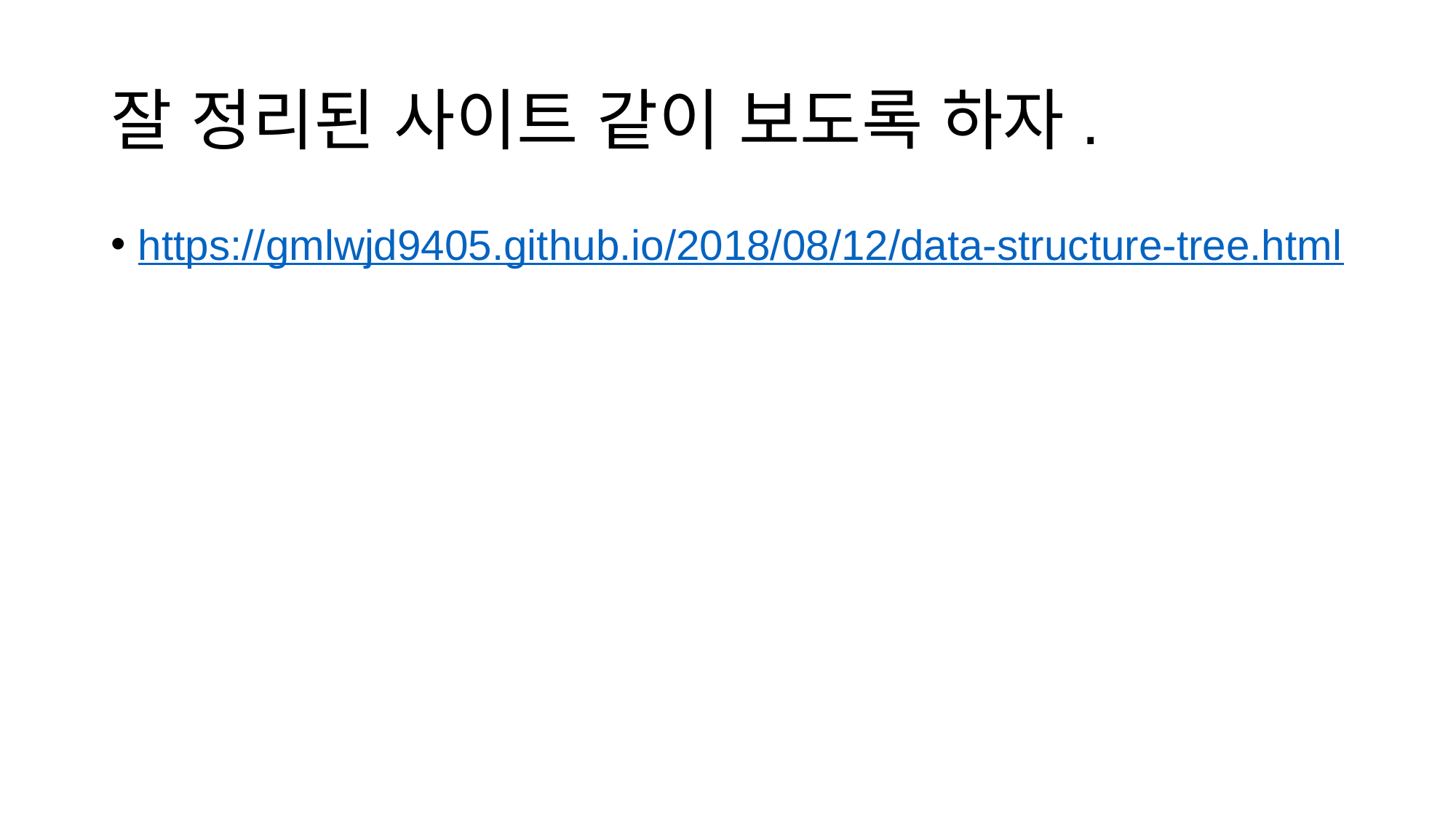

# 잘 정리된 사이트 같이 보도록 하자.
https://gmlwjd9405.github.io/2018/08/12/data-structure-tree.html